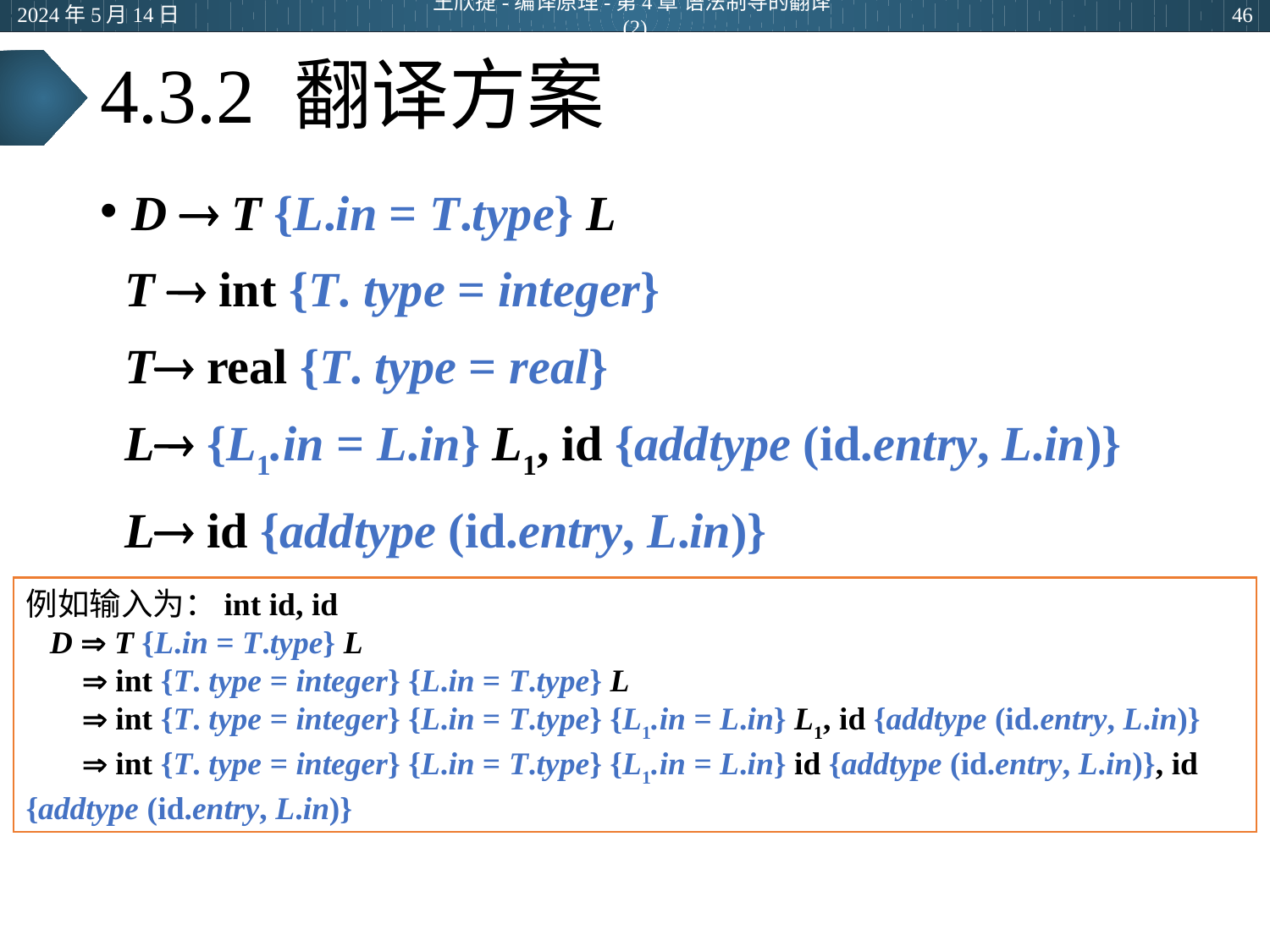

2024年5月14日
王欣捷-编译原理-第4章 语法制导的翻译(2)
46
# 4.3.2 翻译方案
D → T {L.in = T.type} L
  T → int {T. type = integer}
  T→ real {T. type = real}
  L→ {L1.in = L.in} L1, id {addtype (id.entry, L.in)}
  L→ id {addtype (id.entry, L.in)}

例如输入为：int id, id
   D ⇒ T {L.in = T.type} L
       ⇒ int {T. type = integer} {L.in = T.type} L
       ⇒ int {T. type = integer} {L.in = T.type} {L1.in = L.in} L1, id {addtype (id.entry, L.in)}
       ⇒ int {T. type = integer} {L.in = T.type} {L1.in = L.in} id {addtype (id.entry, L.in)}, id {addtype (id.entry, L.in)}